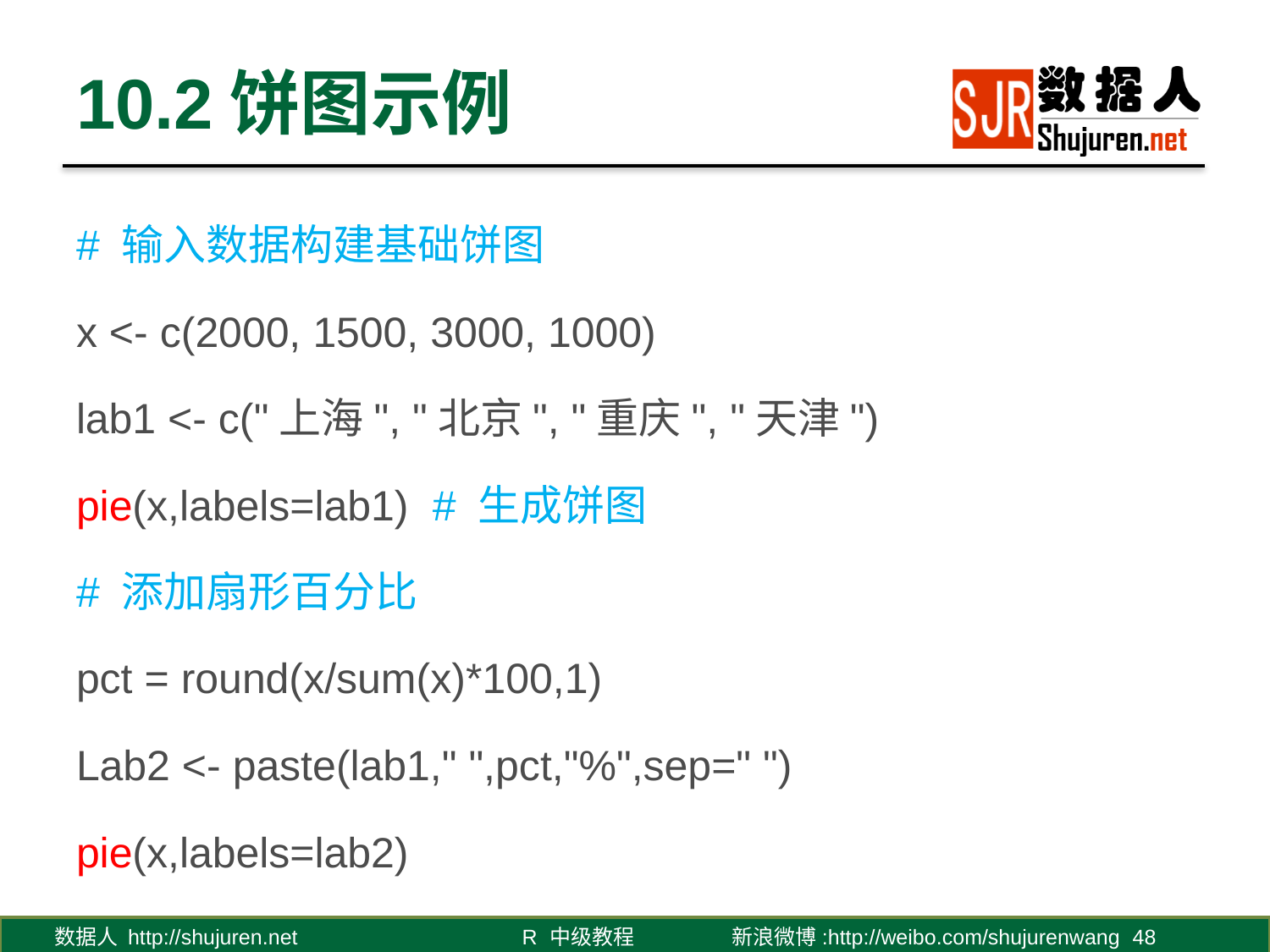

# 10.2饼图示例
# 输入数据构建基础饼图
x <- c(2000, 1500, 3000, 1000)
lab1 <- c("上海", "北京", "重庆", "天津")
pie(x,labels=lab1)  # 生成饼图
# 添加扇形百分比
pct = round(x/sum(x)*100,1)
Lab2 <- paste(lab1," ",pct,"%",sep=" ")
pie(x,labels=lab2)